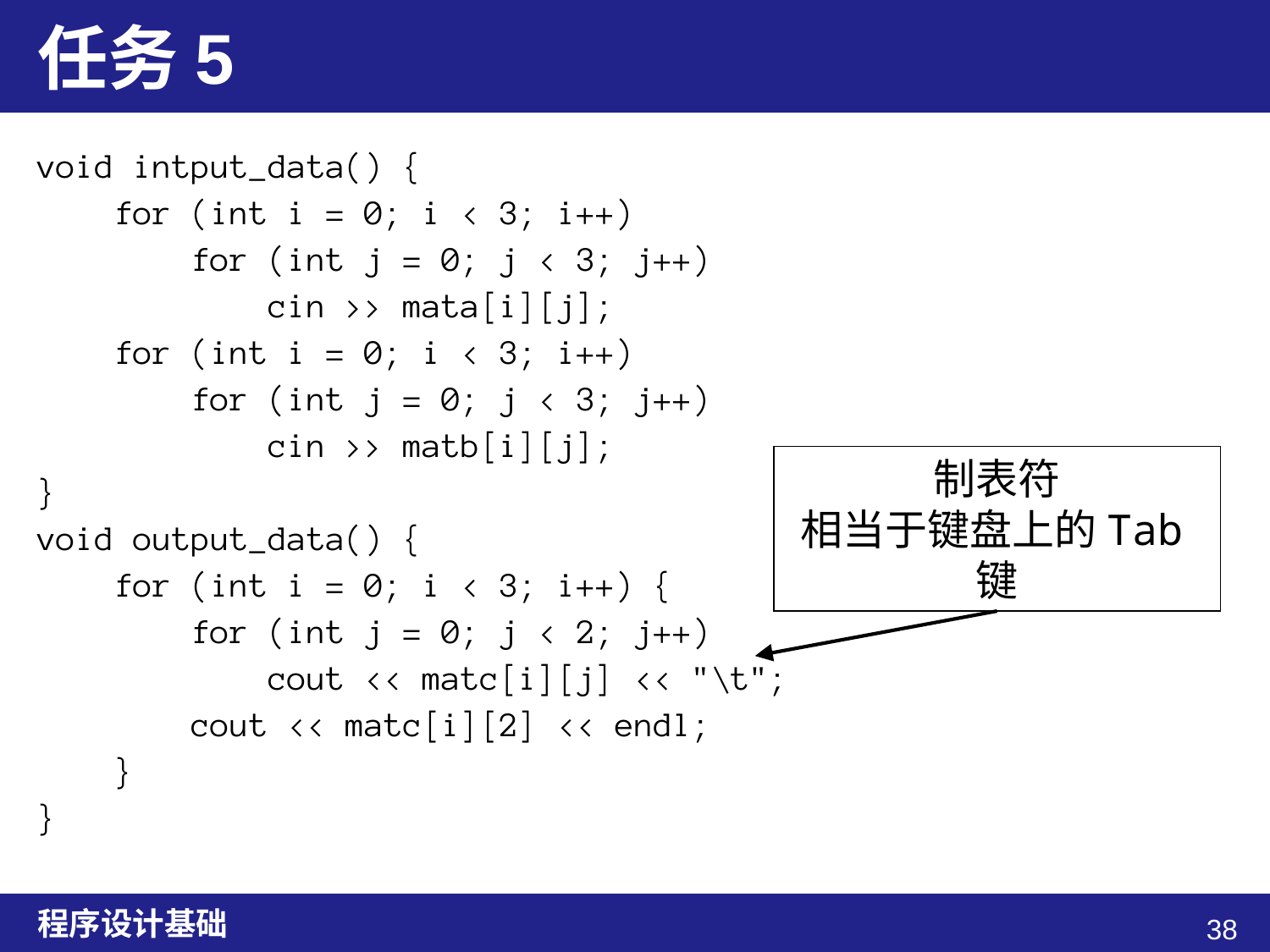

# 任务5
void intput_data() {
    for (int i = 0; i < 3; i++)
        for (int j = 0; j < 3; j++)
            cin >> mata[i][j];
    for (int i = 0; i < 3; i++)
        for (int j = 0; j < 3; j++)
            cin >> matb[i][j];
}
void output_data() {
    for (int i = 0; i < 3; i++) {
        for (int j = 0; j < 2; j++)
            cout << matc[i][j] << "\t";
        cout << matc[i][2] << endl;
    }
}
制表符
相当于键盘上的Tab键